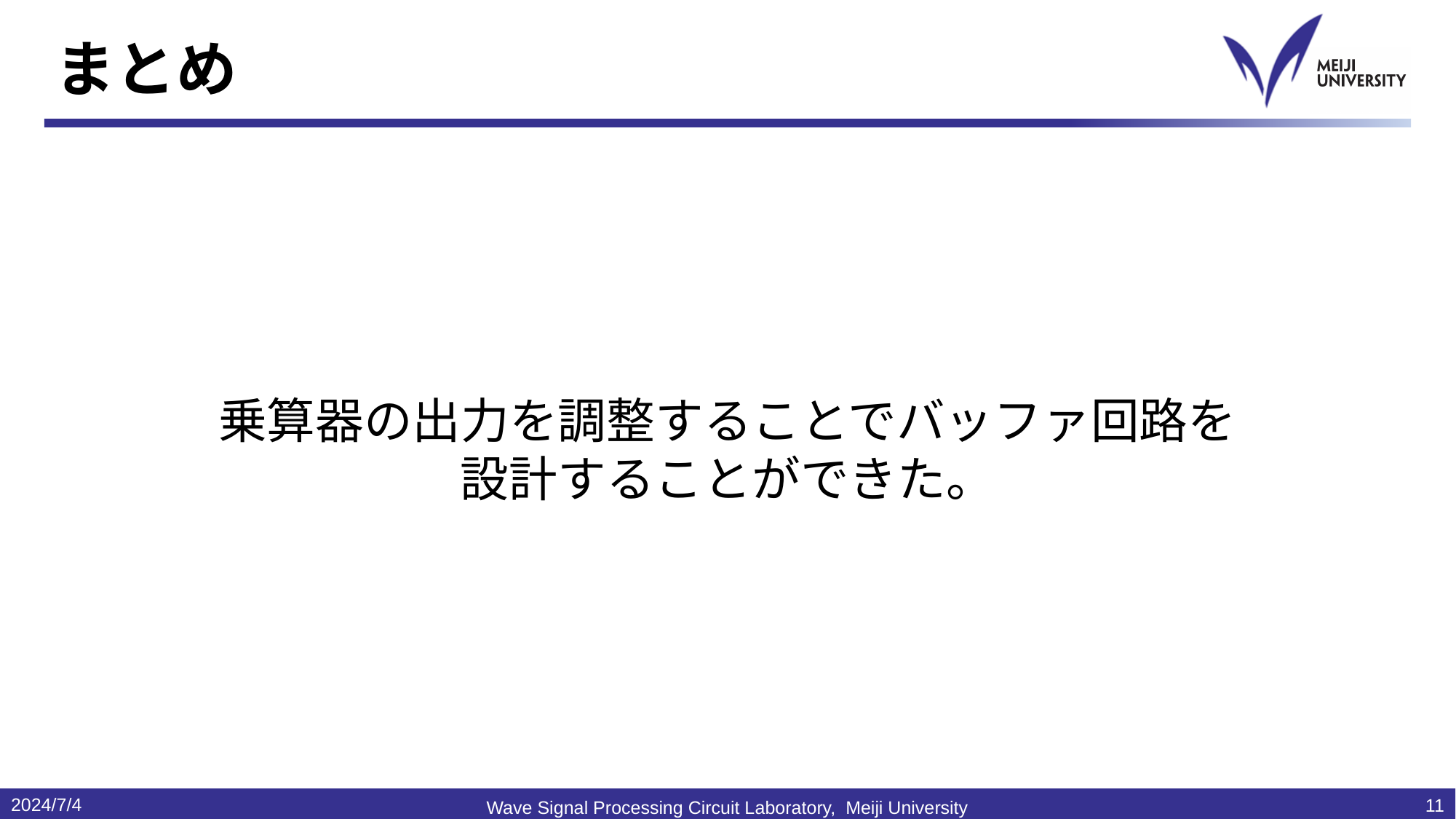

# まとめ
乗算器の出力を調整することでバッファ回路を
設計することができた。
2024/7/4
11
Wave Signal Processing Circuit Laboratory,  Meiji University